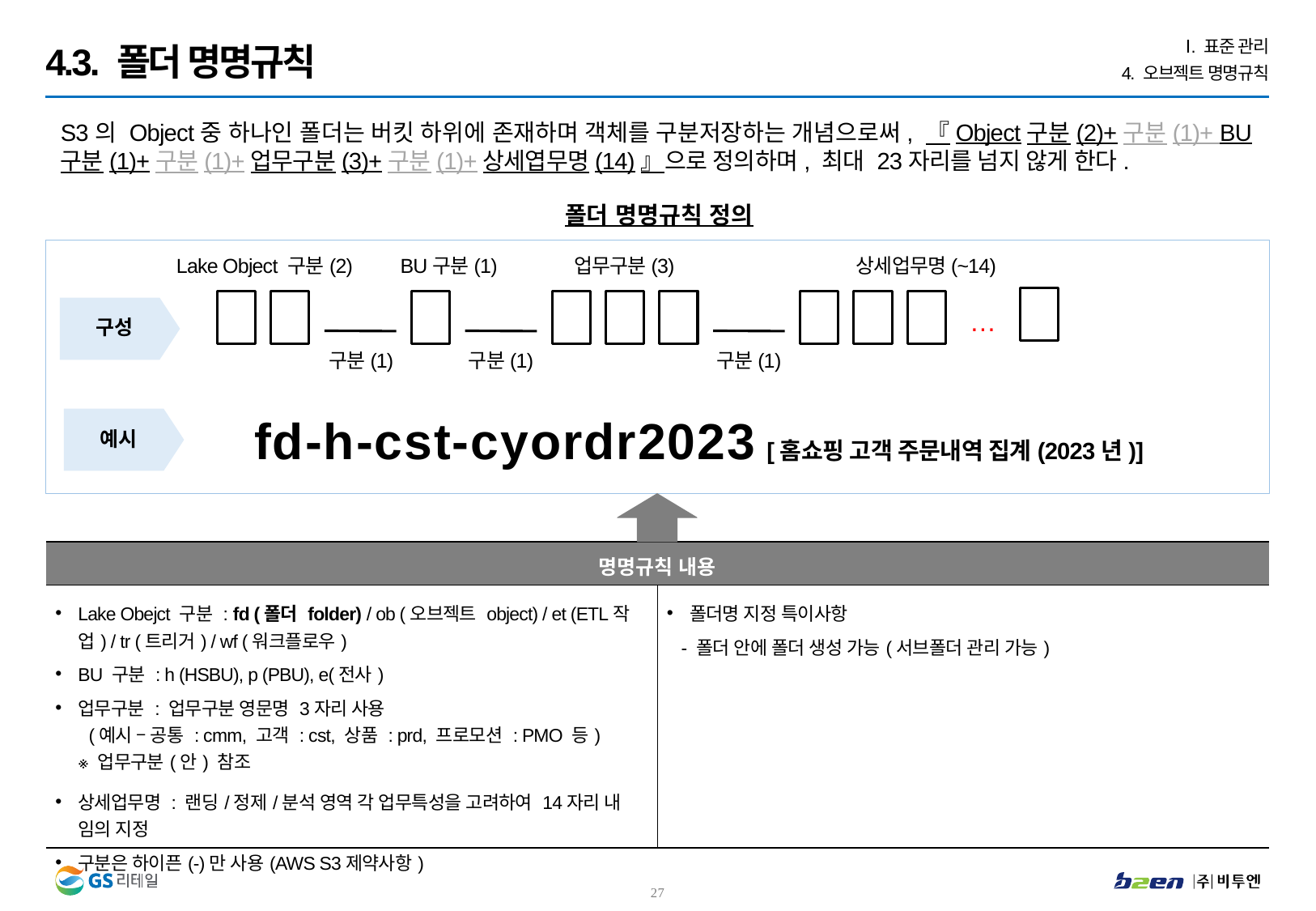

Ⅰ. 표준 관리
4. 오브젝트 명명규칙
4.3. 폴더 명명규칙
S3의 Object중 하나인 폴더는 버킷 하위에 존재하며 객체를 구분저장하는 개념으로써, 『Object구분(2)+구분(1)+ BU구분(1)+구분(1)+업무구분(3)+구분(1)+상세엽무명(14)』으로 정의하며, 최대 23자리를 넘지 않게 한다.
폴더 명명규칙 정의

Lake Object 구분(2)
BU구분(1)
업무구분(3)
상세업무명(~14)

구성
…
구분(1)
구분(1)
구분(1)
fd-h-cst-cyordr2023 [홈쇼핑 고객 주문내역 집계(2023년)]
예시

| 명명규칙 내용 |  |
| --- | --- |
| Lake Obejct 구분 : fd (폴더 folder) / ob (오브젝트 object) / et (ETL작업) / tr (트리거) / wf (워크플로우) BU 구분 : h (HSBU), p (PBU), e(전사) 업무구분 : 업무구분 영문명 3자리 사용 (예시 – 공통 : cmm, 고객 : cst, 상품 : prd, 프로모션 : PMO 등) ※ 업무구분(안) 참조 상세업무명 : 랜딩/정제/분석 영역 각 업무특성을 고려하여 14자리 내 임의 지정 구분은 하이픈(-)만 사용(AWS S3제약사항) | 폴더명 지정 특이사항 - 폴더 안에 폴더 생성 가능(서브폴더 관리 가능) |
27